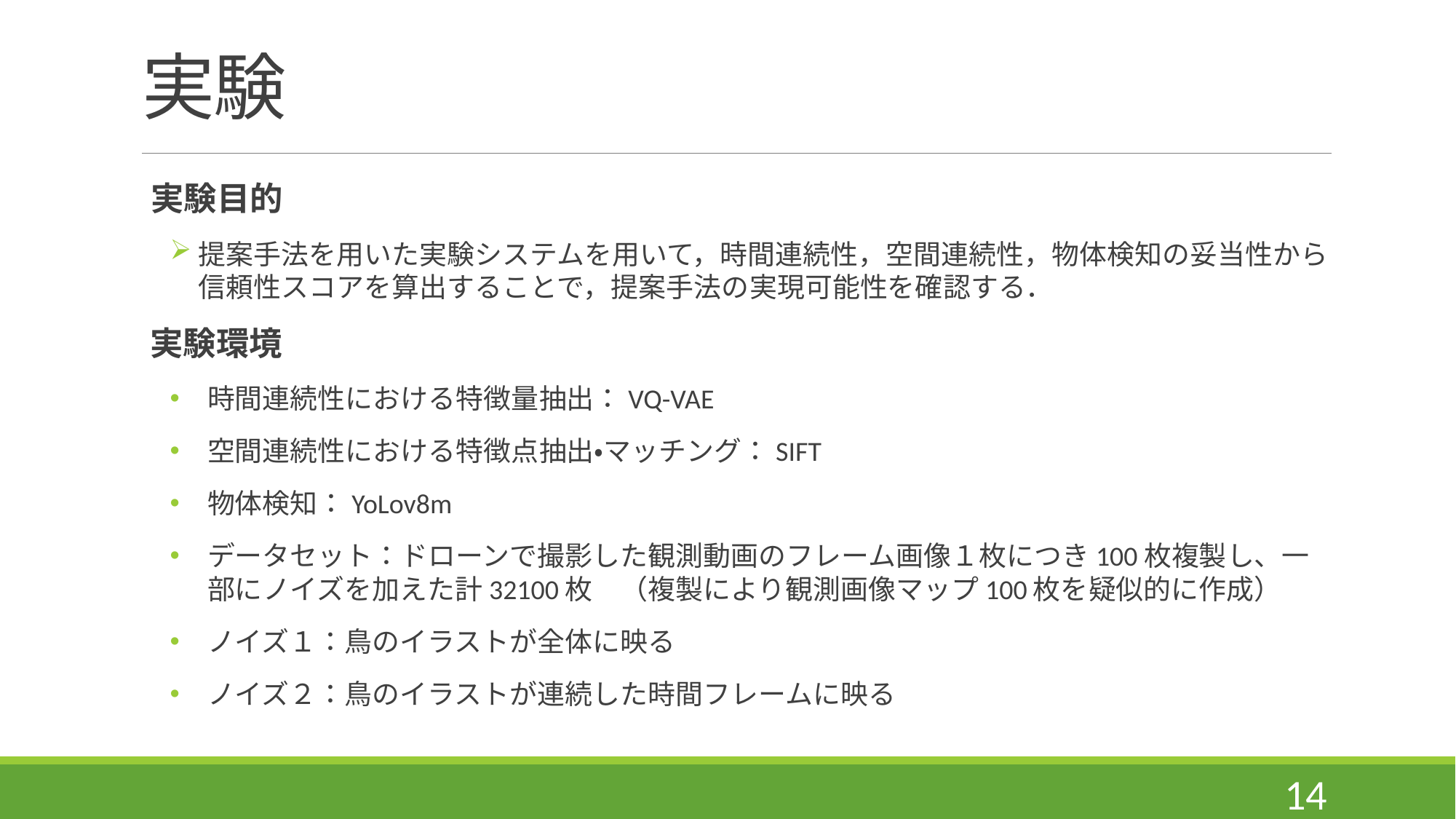

# 実験
実験目的
提案手法を用いた実験システムを用いて，時間連続性，空間連続性，物体検知の妥当性から信頼性スコアを算出することで，提案手法の実現可能性を確認する．
実験環境
時間連続性における特徴量抽出：VQ-VAE
空間連続性における特徴点抽出・マッチング：SIFT
物体検知：YoLov8m
データセット：ドローンで撮影した観測動画のフレーム画像１枚につき100枚複製し、一部にノイズを加えた計32100枚　（複製により観測画像マップ100枚を疑似的に作成）
ノイズ１：鳥のイラストが全体に映る
ノイズ２：鳥のイラストが連続した時間フレームに映る

14